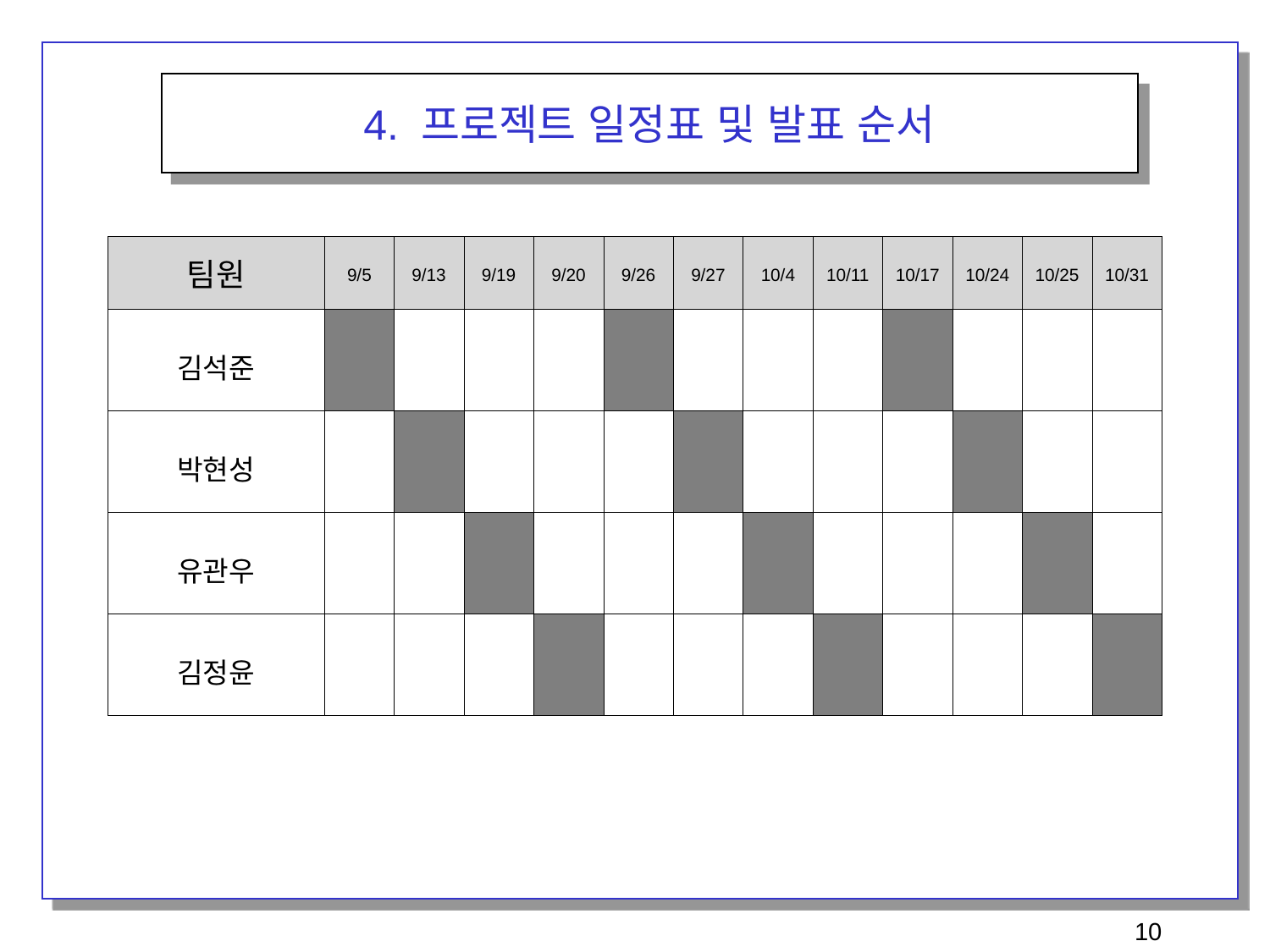

4. 프로젝트 일정표 및 발표 순서
| 팀원 | 9/5 | 9/13 | 9/19 | 9/20 | 9/26 | 9/27 | 10/4 | 10/11 | 10/17 | 10/24 | 10/25 | 10/31 |
| --- | --- | --- | --- | --- | --- | --- | --- | --- | --- | --- | --- | --- |
| 김석준 |  |  |  |  |  |  |  |  |  |  |  |  |
| 박현성 |  |  |  |  |  |  |  |  |  |  |  |  |
| 유관우 |  |  |  |  |  |  |  |  |  |  |  |  |
| 김정윤 |  |  |  |  |  |  |  |  |  |  |  |  |
10